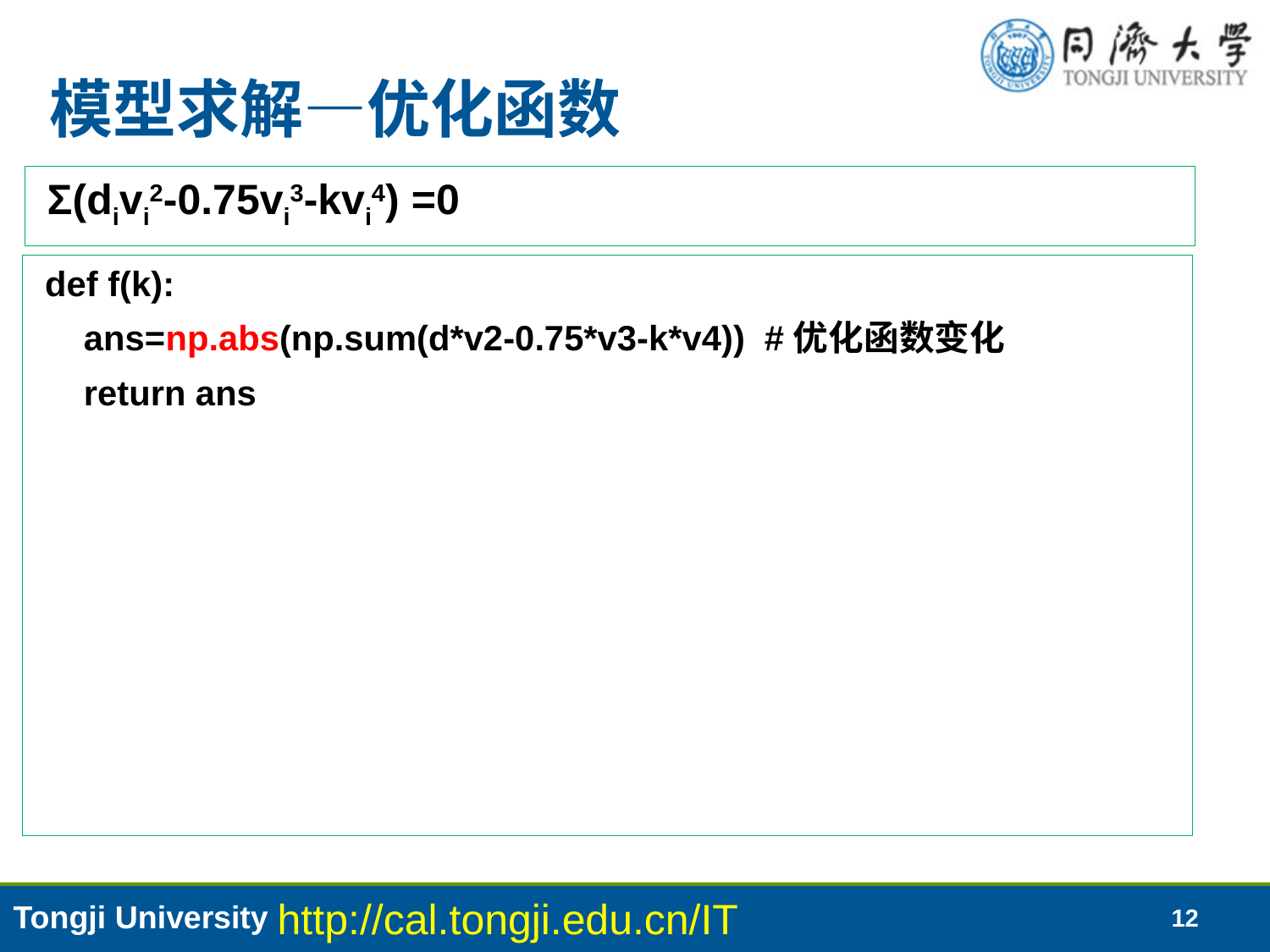

# 模型求解—优化函数
Σ(divi2-0.75vi3-kvi4) =0
def f(k):
    ans=np.abs(np.sum(d*v2-0.75*v3-k*v4))  #优化函数变化
    return ans